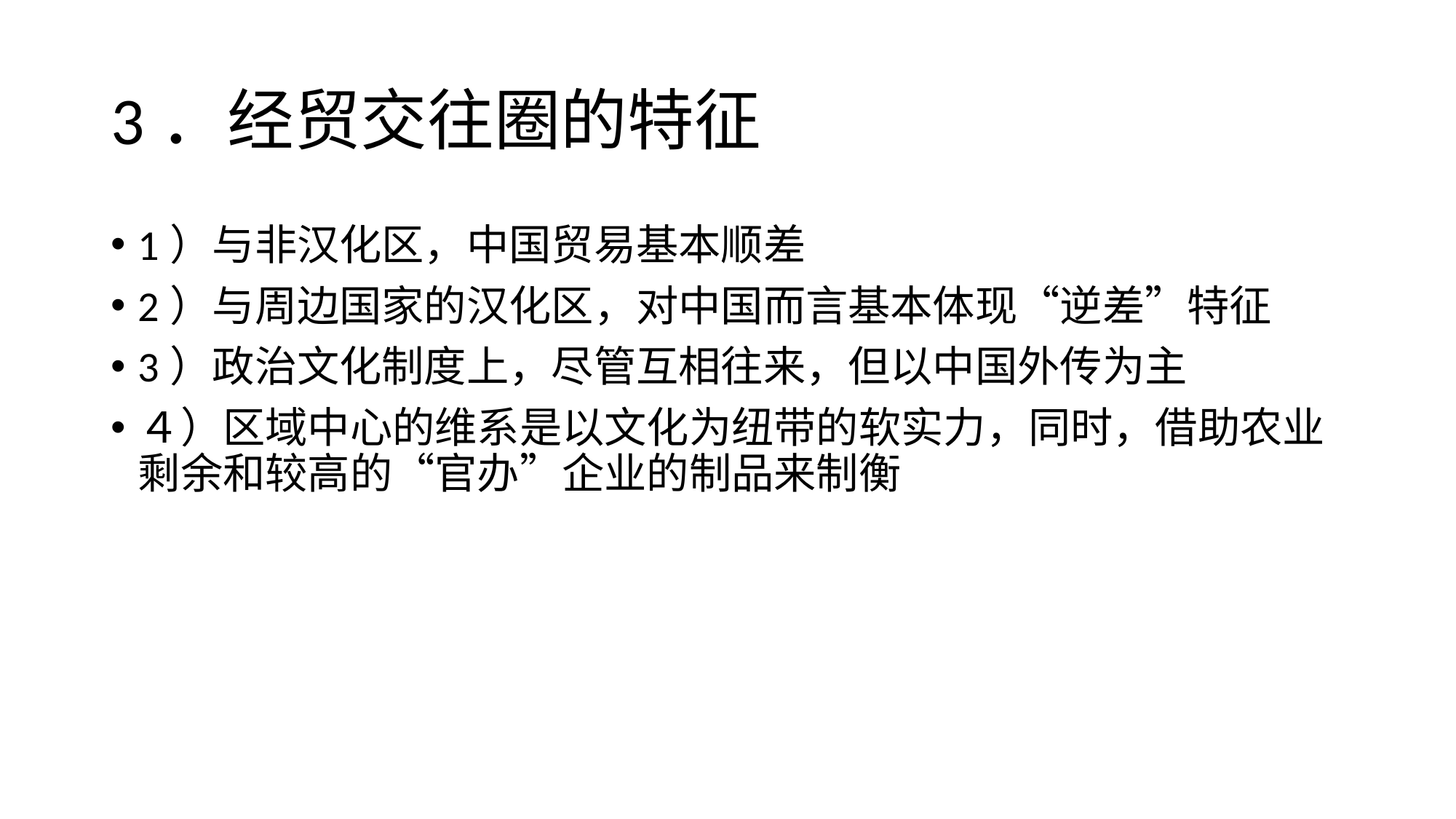

# 3．经贸交往圈的特征
1）与非汉化区，中国贸易基本顺差
2）与周边国家的汉化区，对中国而言基本体现“逆差”特征
3）政治文化制度上，尽管互相往来，但以中国外传为主
４）区域中心的维系是以文化为纽带的软实力，同时，借助农业剩余和较高的“官办”企业的制品来制衡